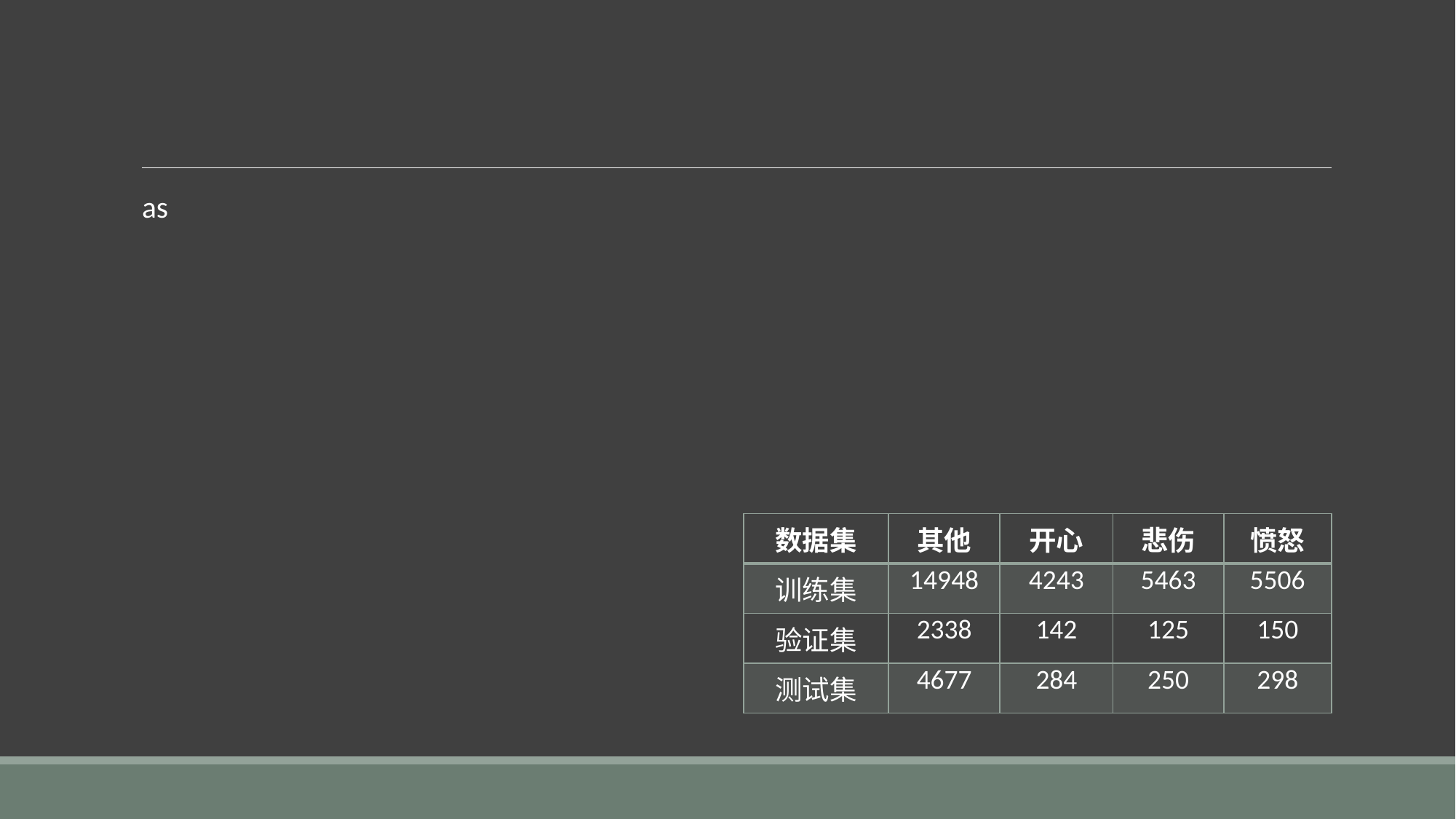

#
as
| 数据集 | 其他 | 开心 | 悲伤 | 愤怒 |
| --- | --- | --- | --- | --- |
| 训练集 | 14948 | 4243 | 5463 | 5506 |
| 验证集 | 2338 | 142 | 125 | 150 |
| 测试集 | 4677 | 284 | 250 | 298 |